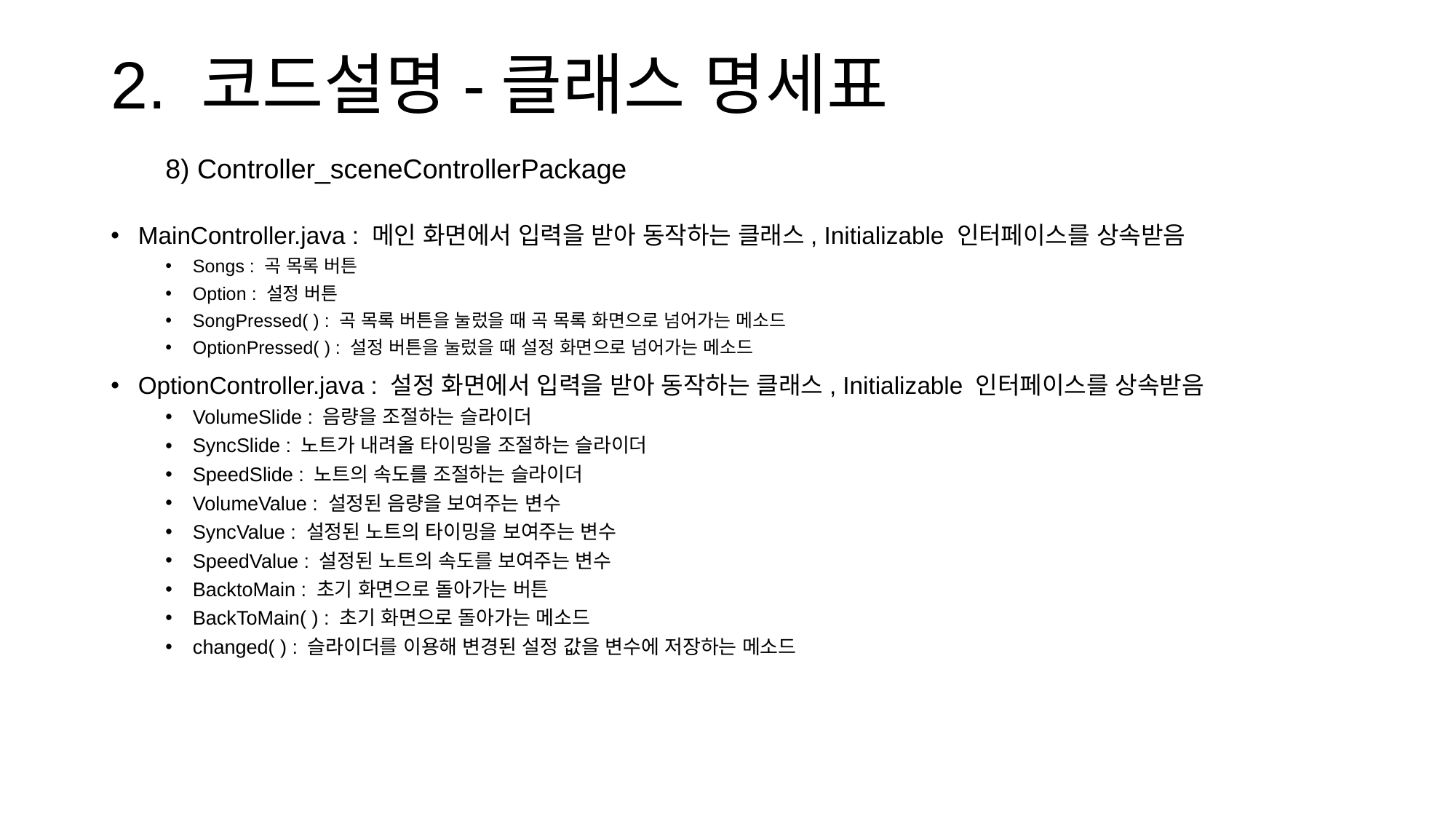

# 2. 코드설명-클래스 명세표
8) Controller_sceneControllerPackage
MainController.java : 메인 화면에서 입력을 받아 동작하는 클래스, Initializable 인터페이스를 상속받음
Songs : 곡 목록 버튼
Option : 설정 버튼
SongPressed( ) : 곡 목록 버튼을 눌렀을 때 곡 목록 화면으로 넘어가는 메소드
OptionPressed( ) : 설정 버튼을 눌렀을 때 설정 화면으로 넘어가는 메소드
OptionController.java : 설정 화면에서 입력을 받아 동작하는 클래스, Initializable 인터페이스를 상속받음
VolumeSlide : 음량을 조절하는 슬라이더
SyncSlide : 노트가 내려올 타이밍을 조절하는 슬라이더
SpeedSlide : 노트의 속도를 조절하는 슬라이더
VolumeValue : 설정된 음량을 보여주는 변수
SyncValue : 설정된 노트의 타이밍을 보여주는 변수
SpeedValue : 설정된 노트의 속도를 보여주는 변수
BacktoMain : 초기 화면으로 돌아가는 버튼
BackToMain( ) : 초기 화면으로 돌아가는 메소드
changed( ) : 슬라이더를 이용해 변경된 설정 값을 변수에 저장하는 메소드